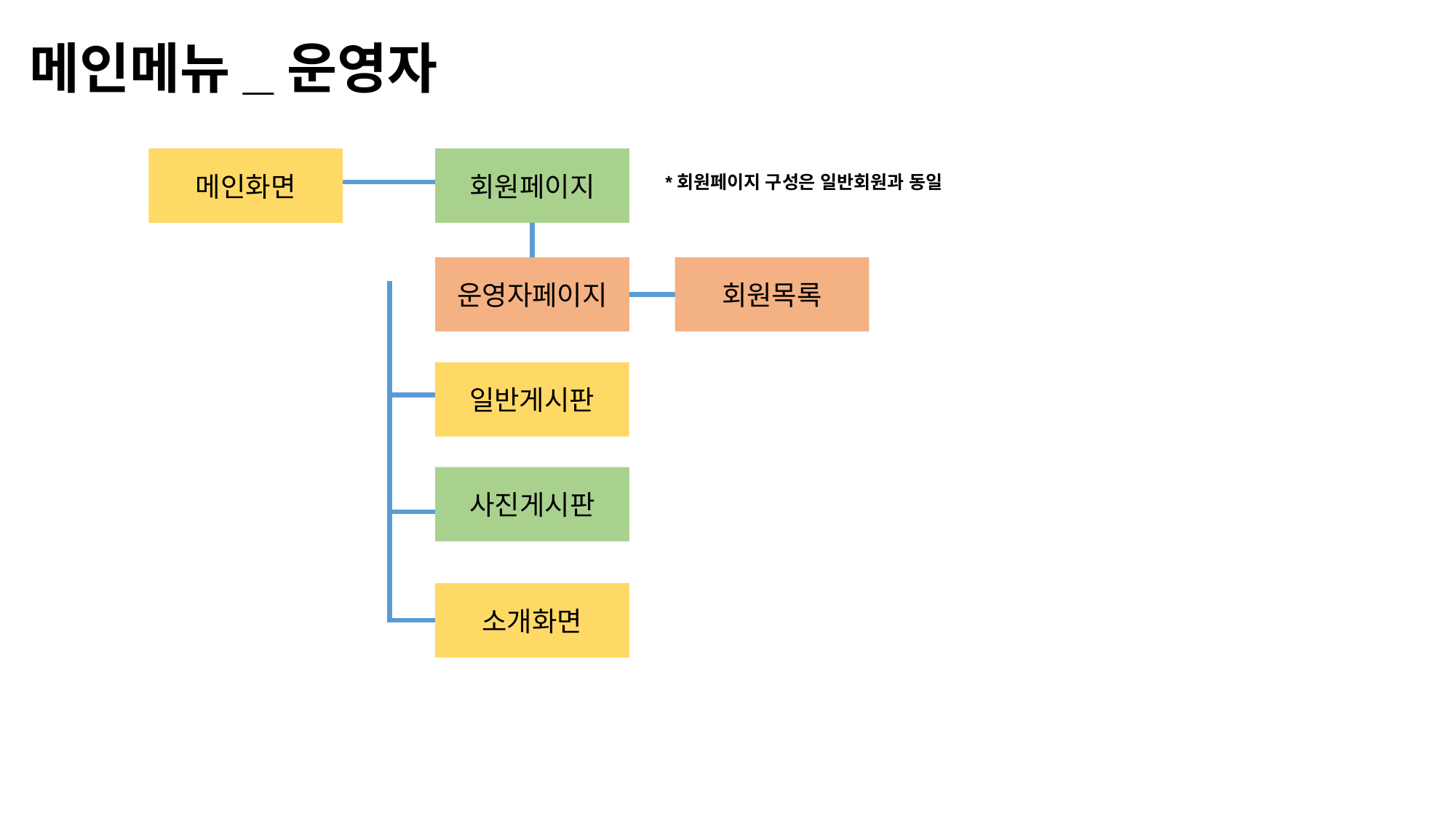

메인메뉴_운영자
메인화면
회원페이지
*회원페이지 구성은 일반회원과 동일
운영자페이지
회원목록
일반게시판
사진게시판
소개화면